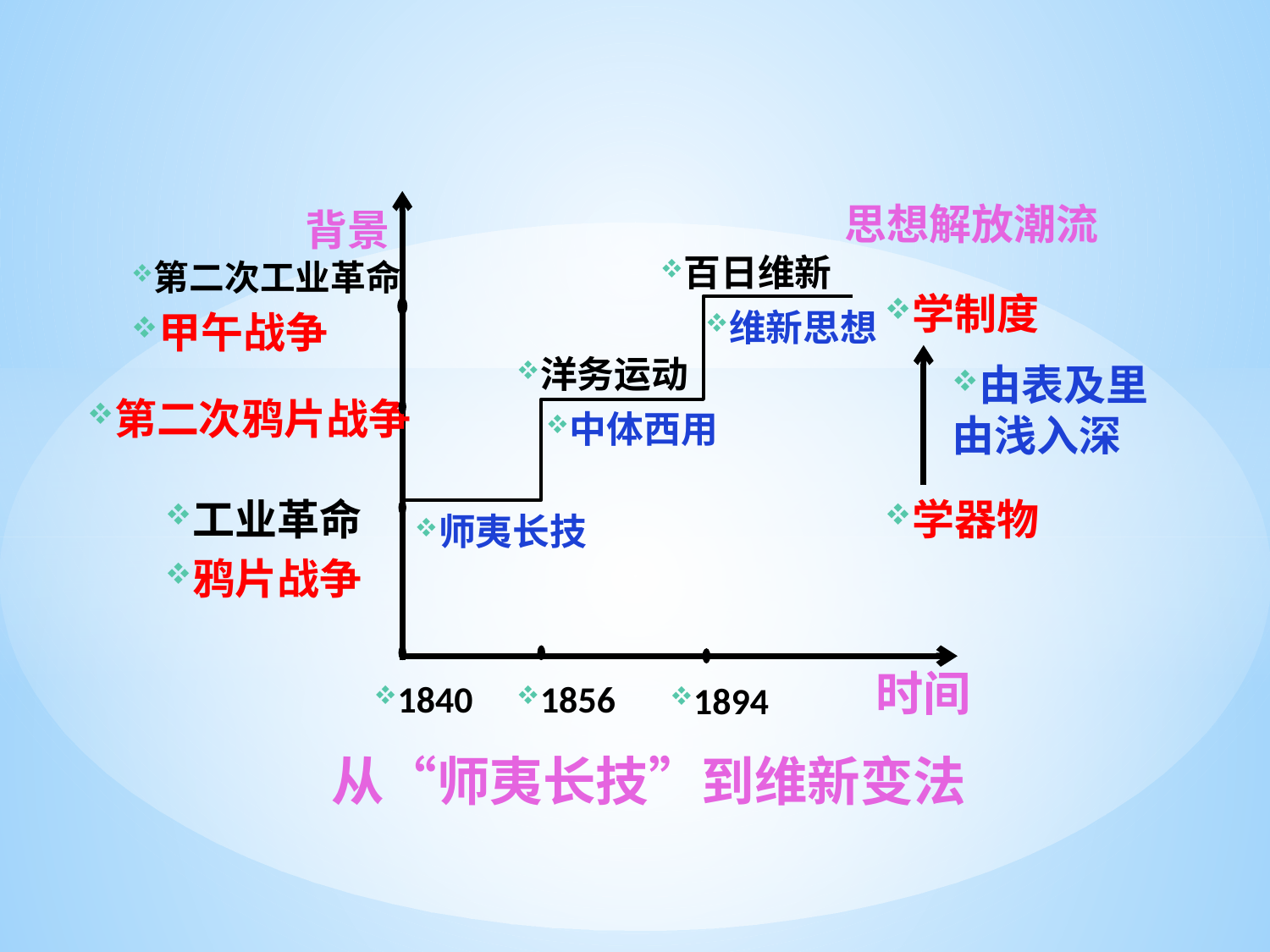

思想解放潮流
背景
百日维新
第二次工业革命
甲午战争
维新思想
1894
学制度

洋务运动
第二次鸦片战争
中体西用
1856
由表及里由浅入深

工业革命
鸦片战争
师夷长技
1840
学器物

时间
从“师夷长技”到维新变法